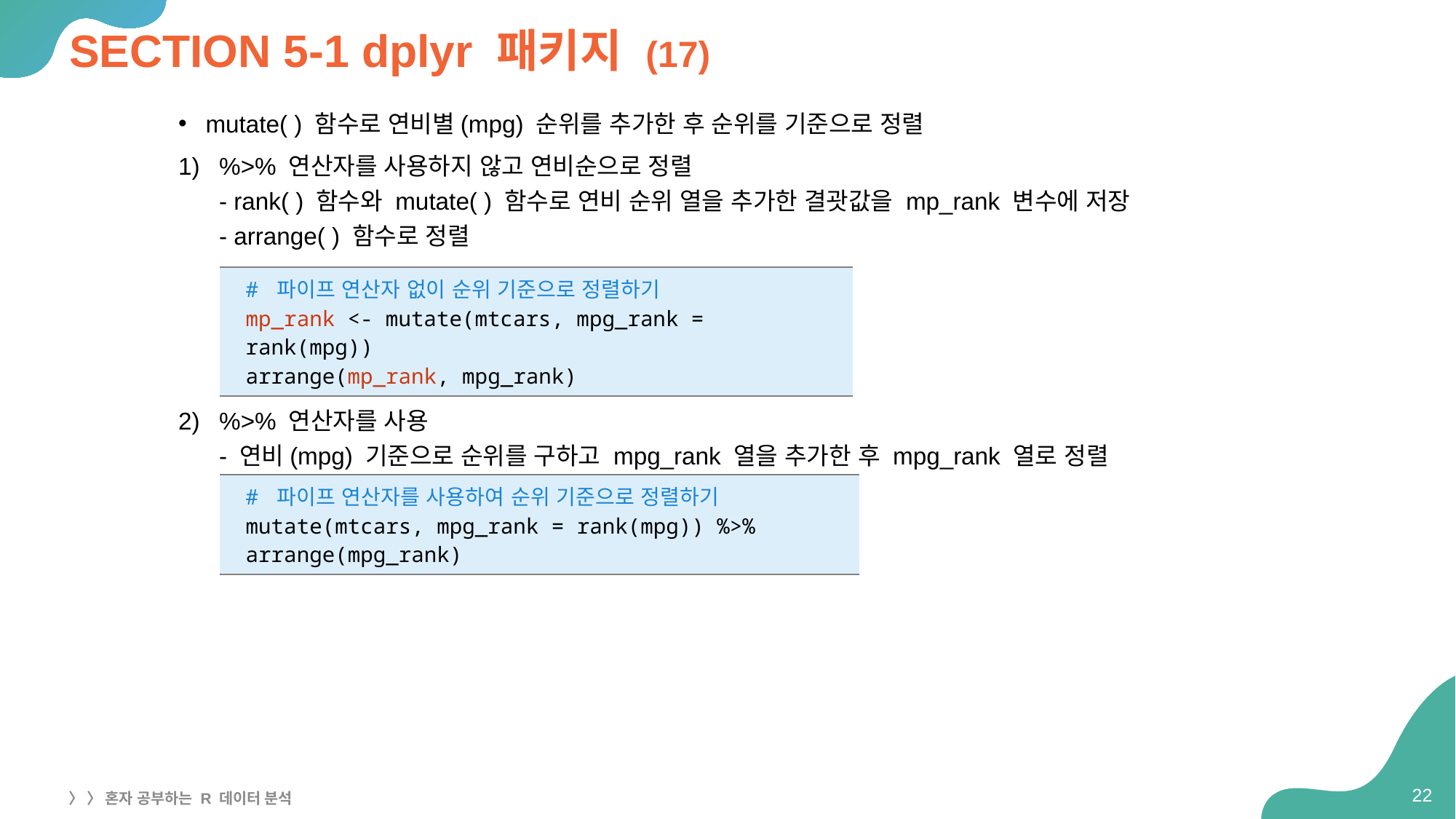

# SECTION 5-1 dplyr 패키지 (17)
mutate( ) 함수로 연비별(mpg) 순위를 추가한 후 순위를 기준으로 정렬
%>% 연산자를 사용하지 않고 연비순으로 정렬
- rank( ) 함수와 mutate( ) 함수로 연비 순위 열을 추가한 결괏값을 mp_rank 변수에 저장
- arrange( ) 함수로 정렬

%>% 연산자를 사용
- 연비(mpg) 기준으로 순위를 구하고 mpg_rank 열을 추가한 후 mpg_rank 열로 정렬

| # 파이프 연산자 없이 순위 기준으로 정렬하기 mp\_rank <- mutate(mtcars, mpg\_rank = rank(mpg)) arrange(mp\_rank, mpg\_rank) |
| --- |
| # 파이프 연산자를 사용하여 순위 기준으로 정렬하기 mutate(mtcars, mpg\_rank = rank(mpg)) %>% arrange(mpg\_rank) |
| --- |
22
〉 〉 혼자 공부하는 R 데이터 분석